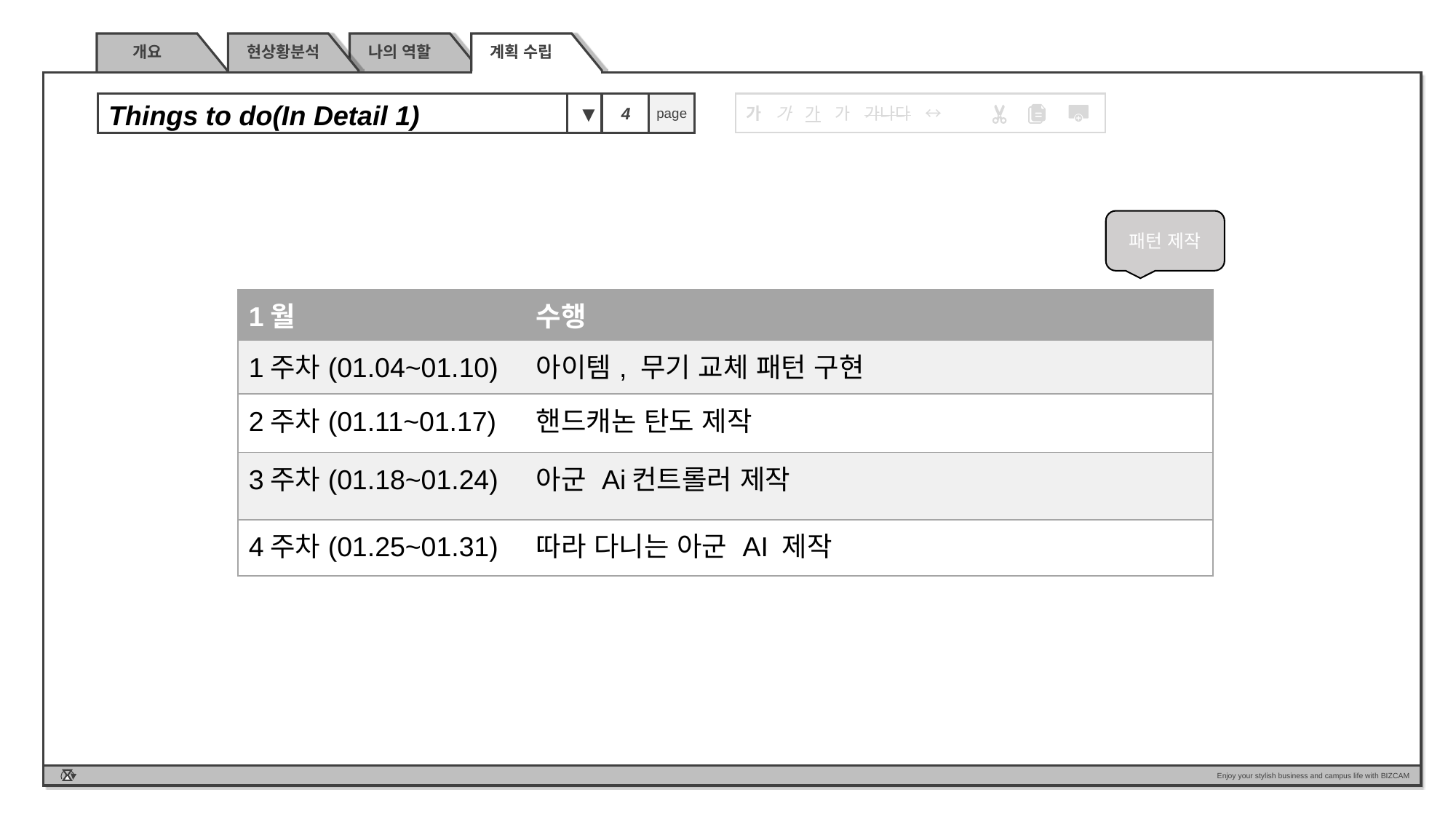

개요
 현상황분석
 나의 역할
 계획 수립

Things to do(In Detail 1)

▼
4
page
가   가   가   가   가나다   ↔

패턴 제작
| 1월 | 수행 |
| --- | --- |
| 1주차(01.04~01.10) | 아이템, 무기 교체 패턴 구현 |
| 2주차(01.11~01.17) | 핸드캐논 탄도 제작 |
| 3주차(01.18~01.24) | 아군 Ai컨트롤러 제작 |
| 4주차(01.25~01.31) | 따라 다니는 아군 AI 제작 |
Enjoy your stylish business and campus life with BIZCAM